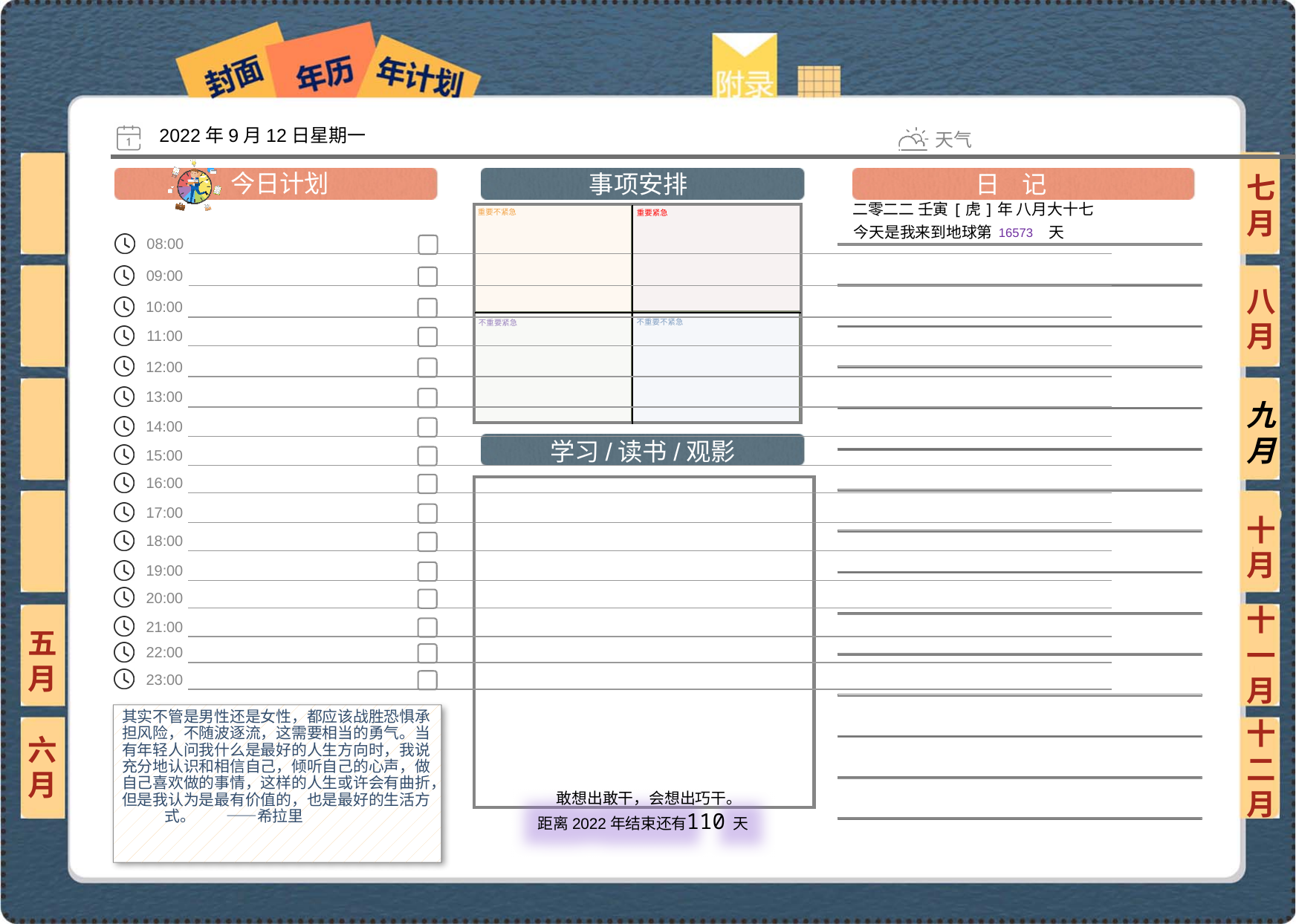

2022年9月12日星期一
七月
二零二二 壬寅[虎]年 八月大十七
16573
八月
九月
十月
十一月
五月
其实不管是男性还是女性，都应该战胜恐惧承担风险，不随波逐流，这需要相当的勇气。当有年轻人问我什么是最好的人生方向时，我说充分地认识和相信自己，倾听自己的心声，做自己喜欢做的事情，这样的人生或许会有曲折，但是我认为是最有价值的，也是最好的生活方式。　　——希拉里

六月
十二月
110
 敢想出敢干，会想出巧干。